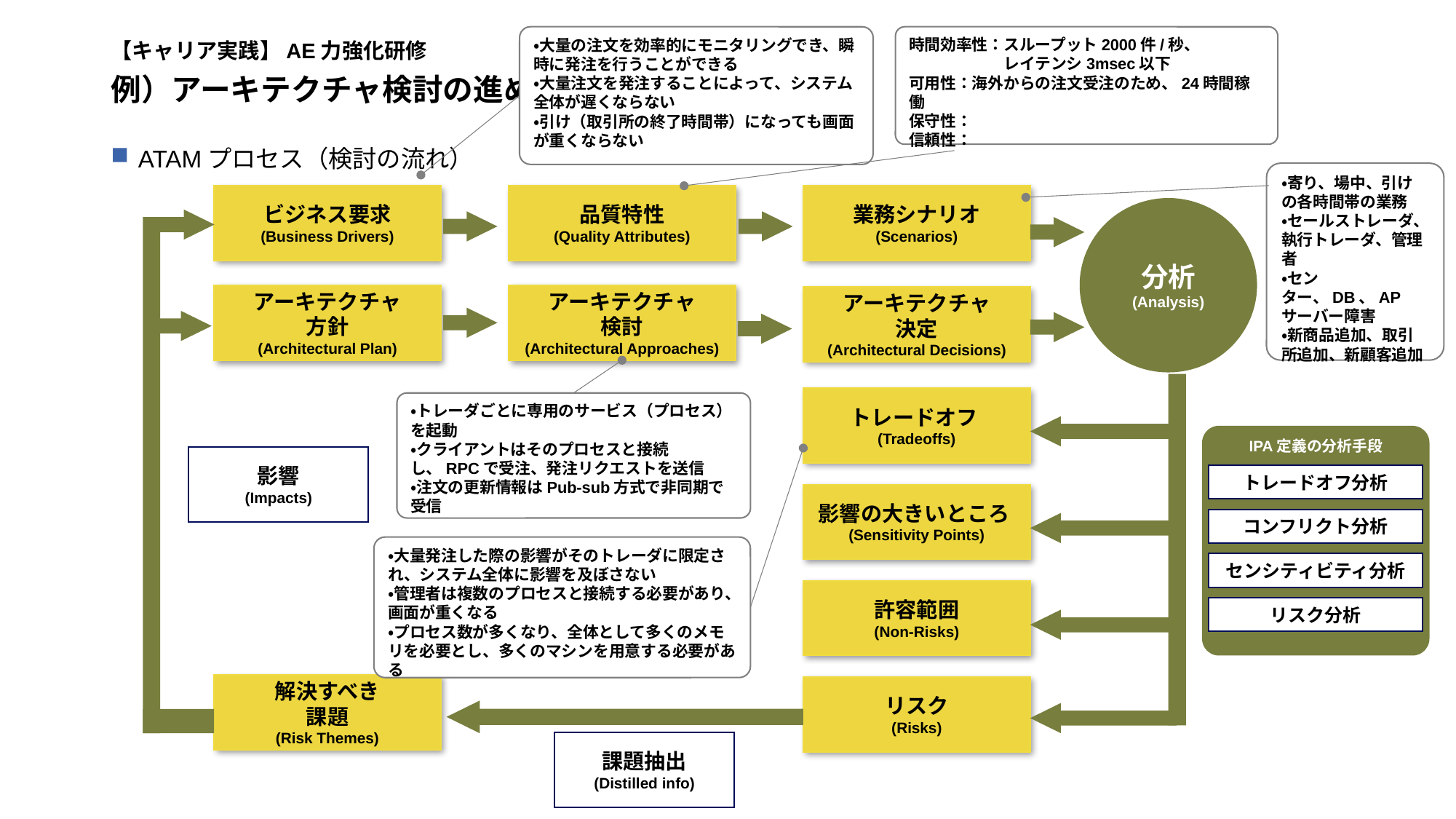

・大量の注文を効率的にモニタリングでき、瞬時に発注を行うことができる
・大量注文を発注することによって、システム全体が遅くならない
・引け（取引所の終了時間帯）になっても画面が重くならない
時間効率性：スループット2000件/秒、
　　　　　　レイテンシ3msec以下
可用性：海外からの注文受注のため、24時間稼働
保守性：
信頼性：
# 【キャリア実践】AE力強化研修
例）アーキテクチャ検討の進め方
ATAMプロセス（検討の流れ）
・寄り、場中、引けの各時間帯の業務
・セールストレーダ、執行トレーダ、管理者
・センター、DB、APサーバー障害
・新商品追加、取引所追加、新顧客追加

ビジネス要求
(Business Drivers)
品質特性
(Quality Attributes)
業務シナリオ
(Scenarios)
分析
(Analysis)

アーキテクチャ
検討
(Architectural Approaches)
アーキテクチャ
方針
(Architectural Plan)
アーキテクチャ
決定
(Architectural Decisions)

トレードオフ(Tradeoffs)
・トレーダごとに専用のサービス（プロセス）を起動
・クライアントはそのプロセスと接続し、RPCで受注、発注リクエストを送信
・注文の更新情報はPub-sub方式で非同期で受信

IPA定義の分析手段
影響
(Impacts)
トレードオフ分析
影響の大きいところ(Sensitivity Points)
コンフリクト分析

・大量発注した際の影響がそのトレーダに限定され、システム全体に影響を及ぼさない
・管理者は複数のプロセスと接続する必要があり、画面が重くなる
・プロセス数が多くなり、全体として多くのメモリを必要とし、多くのマシンを用意する必要がある

センシティビティ分析
許容範囲
(Non-Risks)
リスク分析

解決すべき
課題
(Risk Themes)
リスク
(Risks)

課題抽出
(Distilled info)